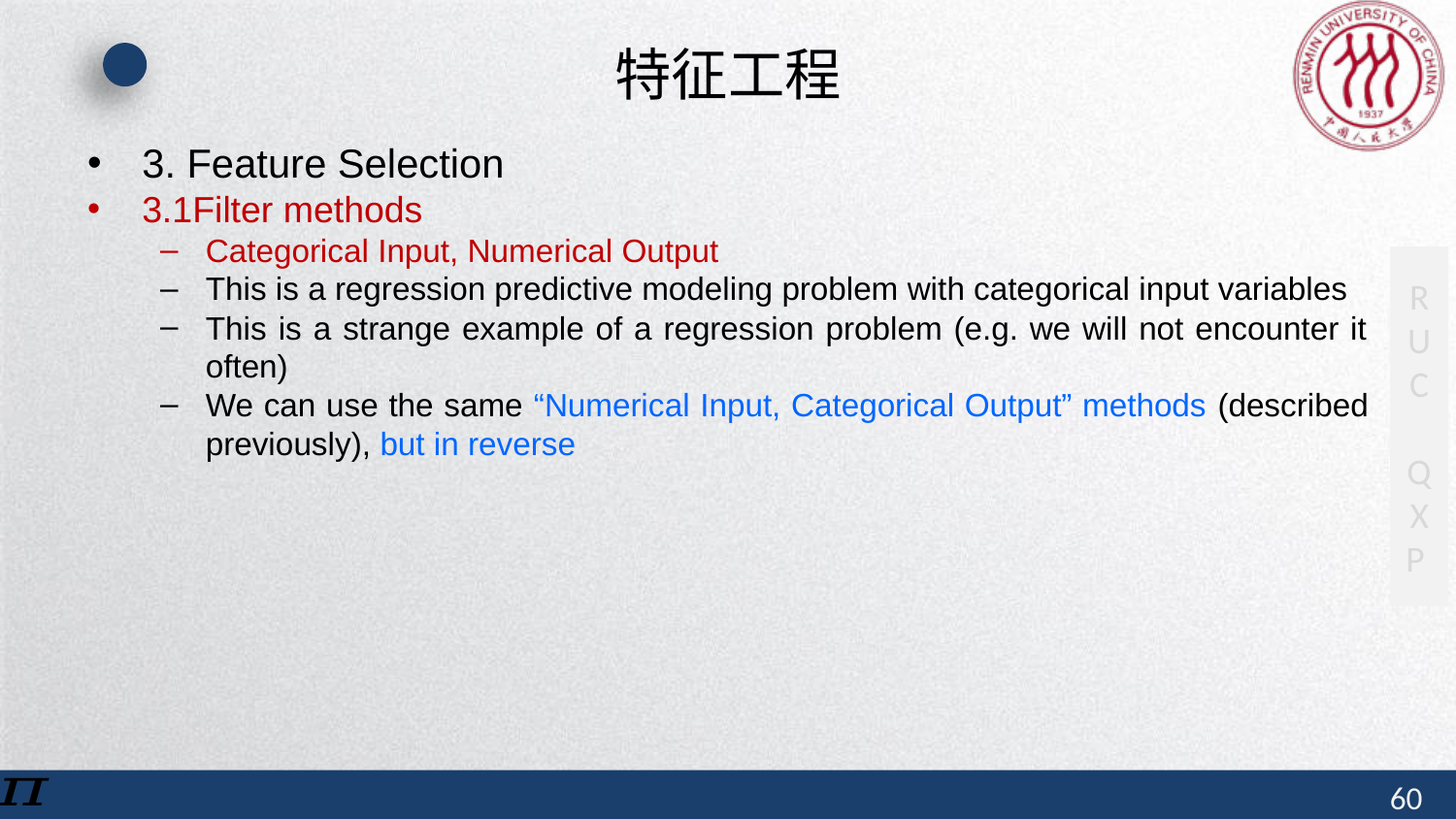

# 特征工程
3. Feature Selection
3.1Filter methods
Categorical Input, Numerical Output
This is a regression predictive modeling problem with categorical input variables
This is a strange example of a regression problem (e.g. we will not encounter it often)
We can use the same “Numerical Input, Categorical Output” methods (described previously), but in reverse